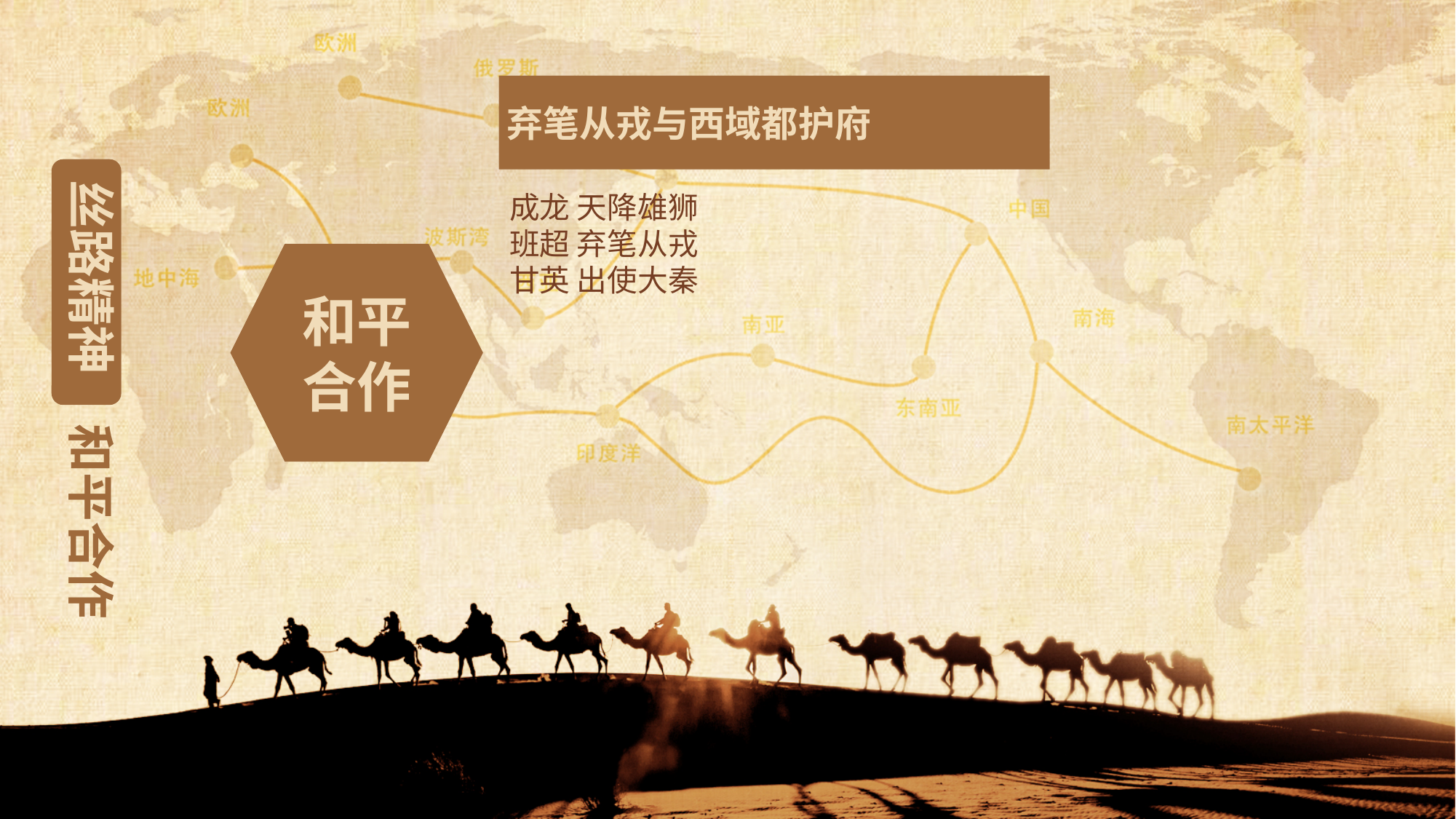

弃笔从戎与西域都护府

丝路精神
成龙 天降雄狮
班超 弃笔从戎
甘英 出使大秦
和平合作
和平合作